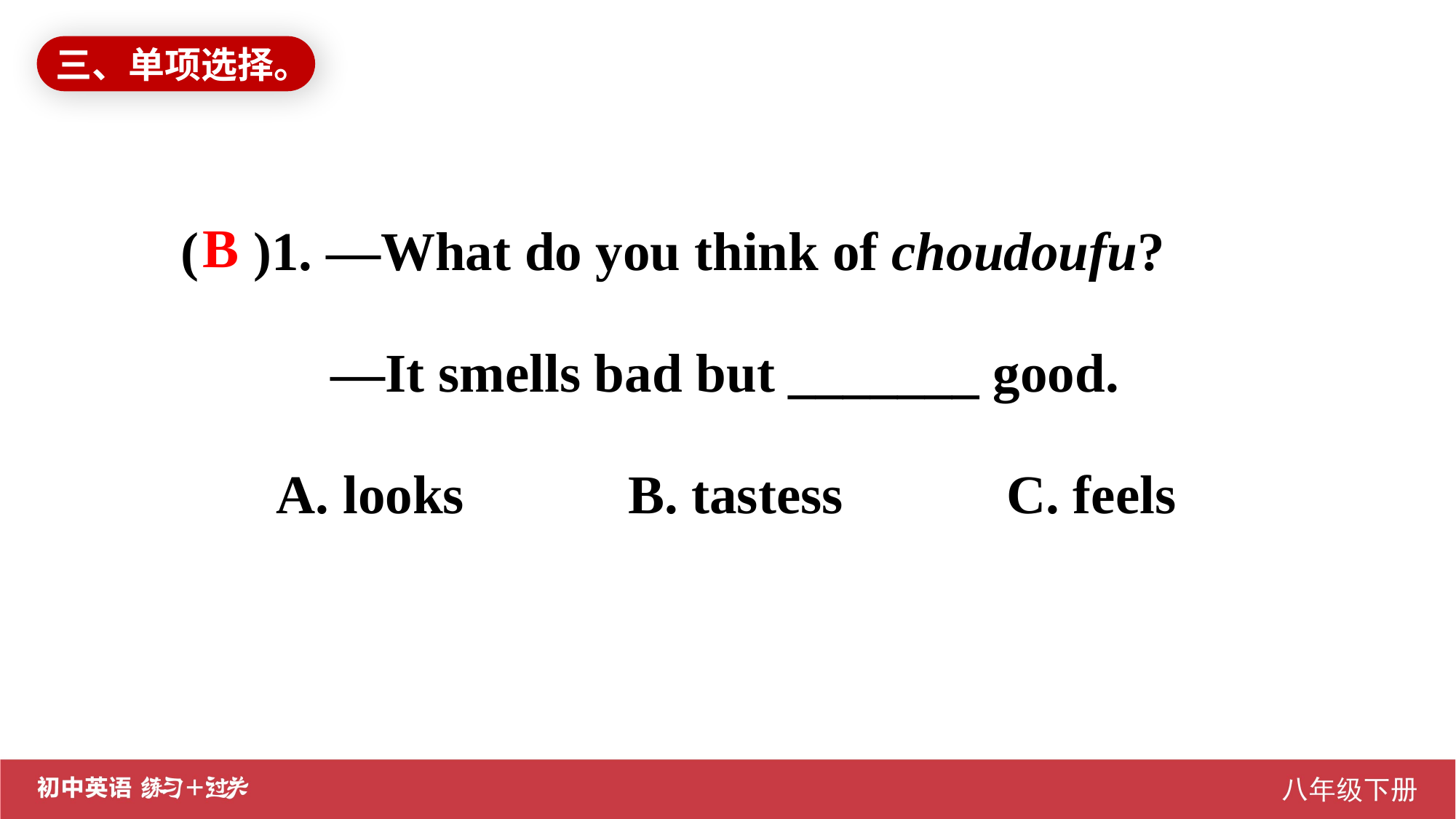

三、单项选择。
(    )1. —What do you think of choudoufu?
           —It smells bad but _______ good.
       A. looks            B. tastess            C. feels
B